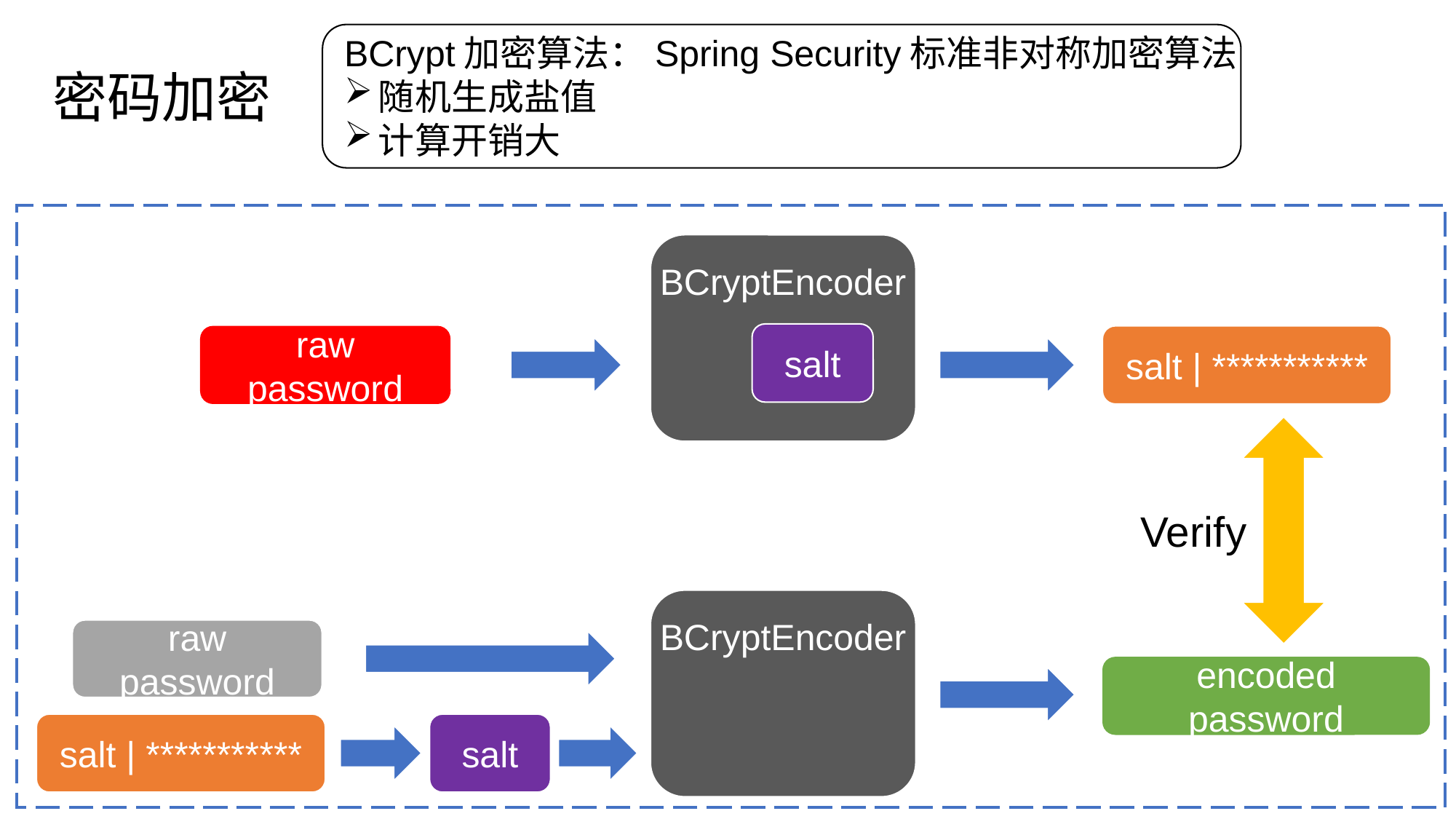

BCrypt加密算法：Spring Security标准非对称加密算法
随机生成盐值
计算开销大
密码加密

BCryptEncoder
salt
raw password
salt | ***********

Verify

BCryptEncoder
raw password

encoded password

salt | ***********
salt